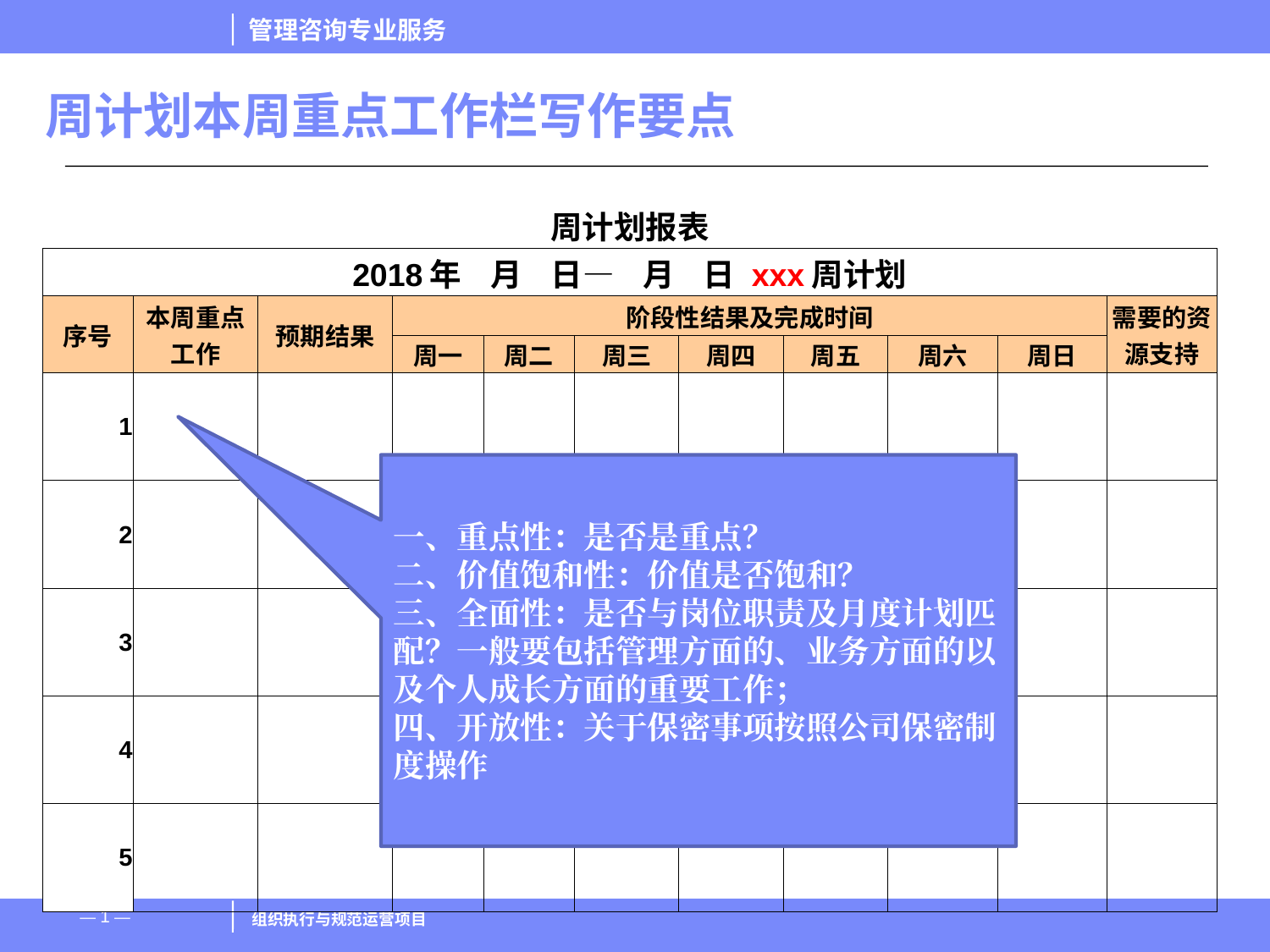

# 周计划本周重点工作栏写作要点
| 周计划报表 |  |  |  |  |  |  |  |  |  |  |
| --- | --- | --- | --- | --- | --- | --- | --- | --- | --- | --- |
| 2018年 月 日— 月 日 xxx周计划 |  |  |  |  |  |  |  |  |  |  |
| 序号 | 本周重点工作 | 预期结果 | 阶段性结果及完成时间 |  |  |  |  |  |  | 需要的资源支持 |
|  |  |  | 周一 | 周二 | 周三 | 周四 | 周五 | 周六 | 周日 |  |
| 1 |  |  |  |  |  |  |  |  |  |  |
| 2 |  |  |  |  |  |  |  |  |  |  |
| 3 |  |  |  |  |  |  |  |  |  |  |
| 4 |  |  |  |  |  |  |  |  |  |  |
| 5 |  |  |  |  |  |  |  |  |  |  |
一、重点性：是否是重点？
二、价值饱和性：价值是否饱和？
三、全面性：是否与岗位职责及月度计划匹配？一般要包括管理方面的、业务方面的以及个人成长方面的重要工作；
四、开放性：关于保密事项按照公司保密制度操作